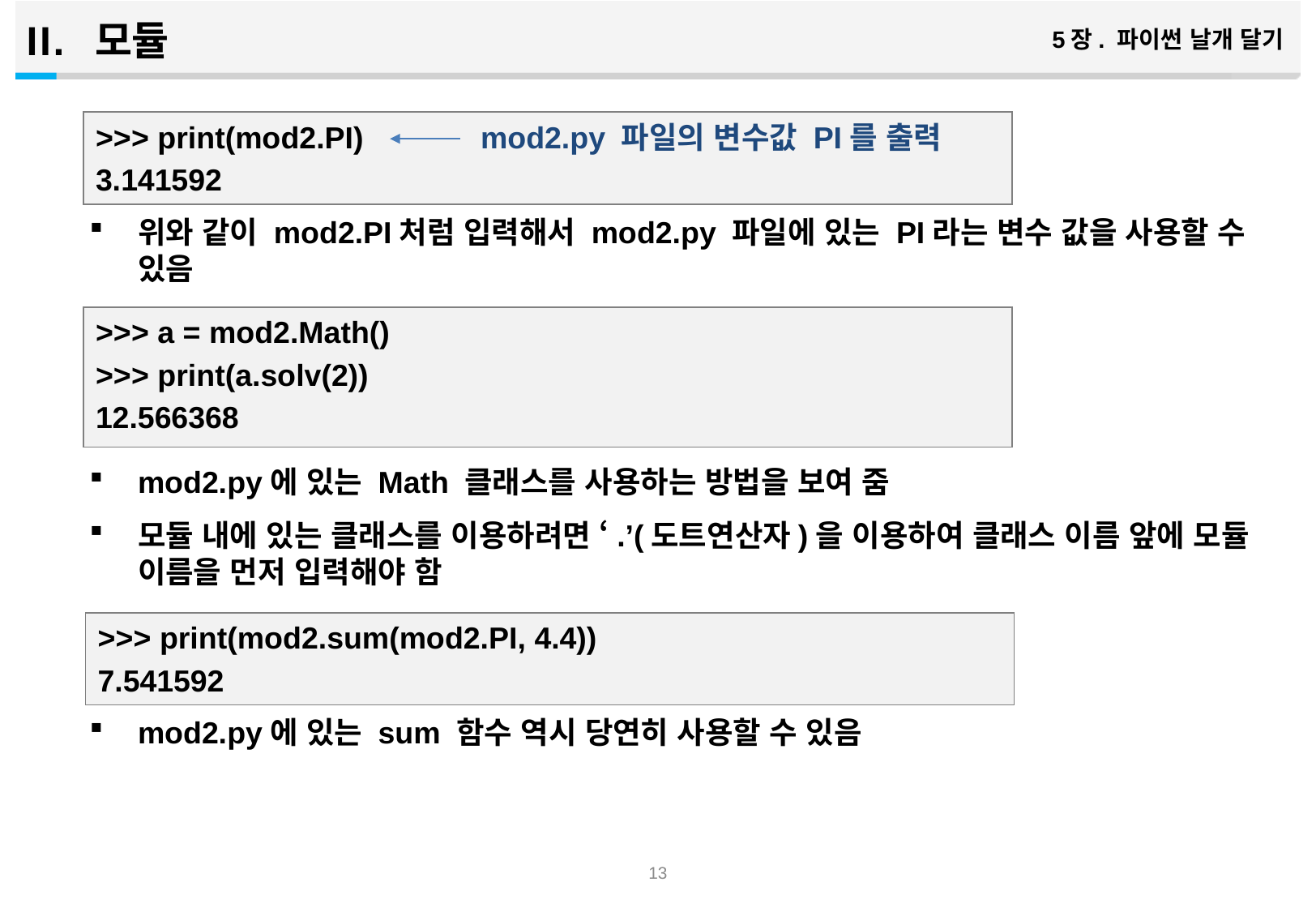

모듈
5장. 파이썬 날개 달기

위와 같이 mod2.PI처럼 입력해서 mod2.py 파일에 있는 PI라는 변수 값을 사용할 수 있음

mod2.py에 있는 Math 클래스를 사용하는 방법을 보여 줌
모듈 내에 있는 클래스를 이용하려면 ‘.’(도트연산자)을 이용하여 클래스 이름 앞에 모듈 이름을 먼저 입력해야 함

mod2.py에 있는 sum 함수 역시 당연히 사용할 수 있음
>>> print(mod2.PI)
3.141592
mod2.py 파일의 변수값 PI를 출력
>>> a = mod2.Math()
>>> print(a.solv(2))
12.566368
>>> print(mod2.sum(mod2.PI, 4.4))
7.541592
13